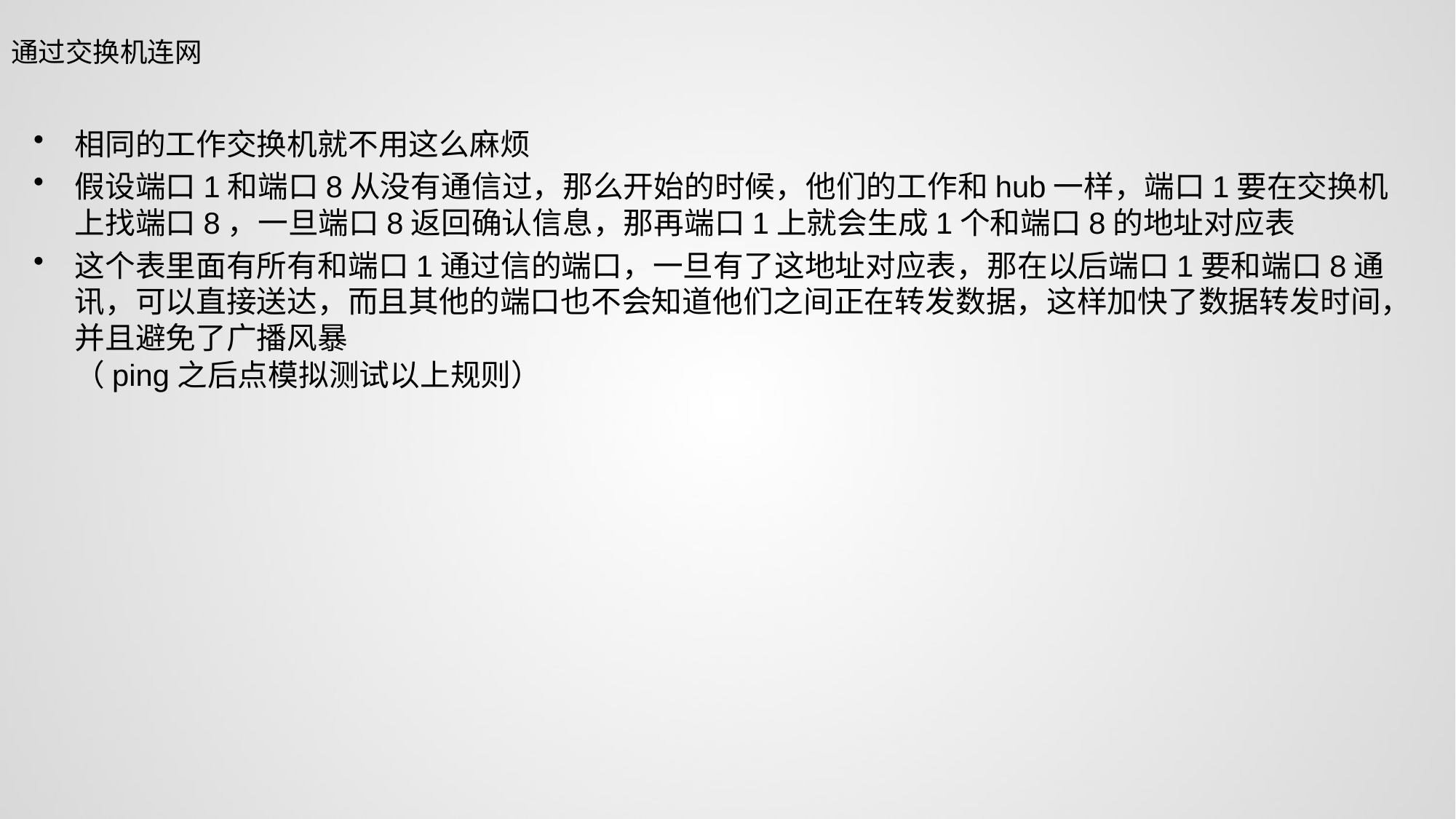

通过交换机连网
相同的工作交换机就不用这么麻烦
假设端口1和端口8从没有通信过，那么开始的时候，他们的工作和hub一样，端口1要在交换机上找端口8，一旦端口8返回确认信息，那再端口1上就会生成1个和端口8的地址对应表
这个表里面有所有和端口1通过信的端口，一旦有了这地址对应表，那在以后端口1要和端口8通讯，可以直接送达，而且其他的端口也不会知道他们之间正在转发数据，这样加快了数据转发时间，并且避免了广播风暴
（ping之后点模拟测试以上规则）